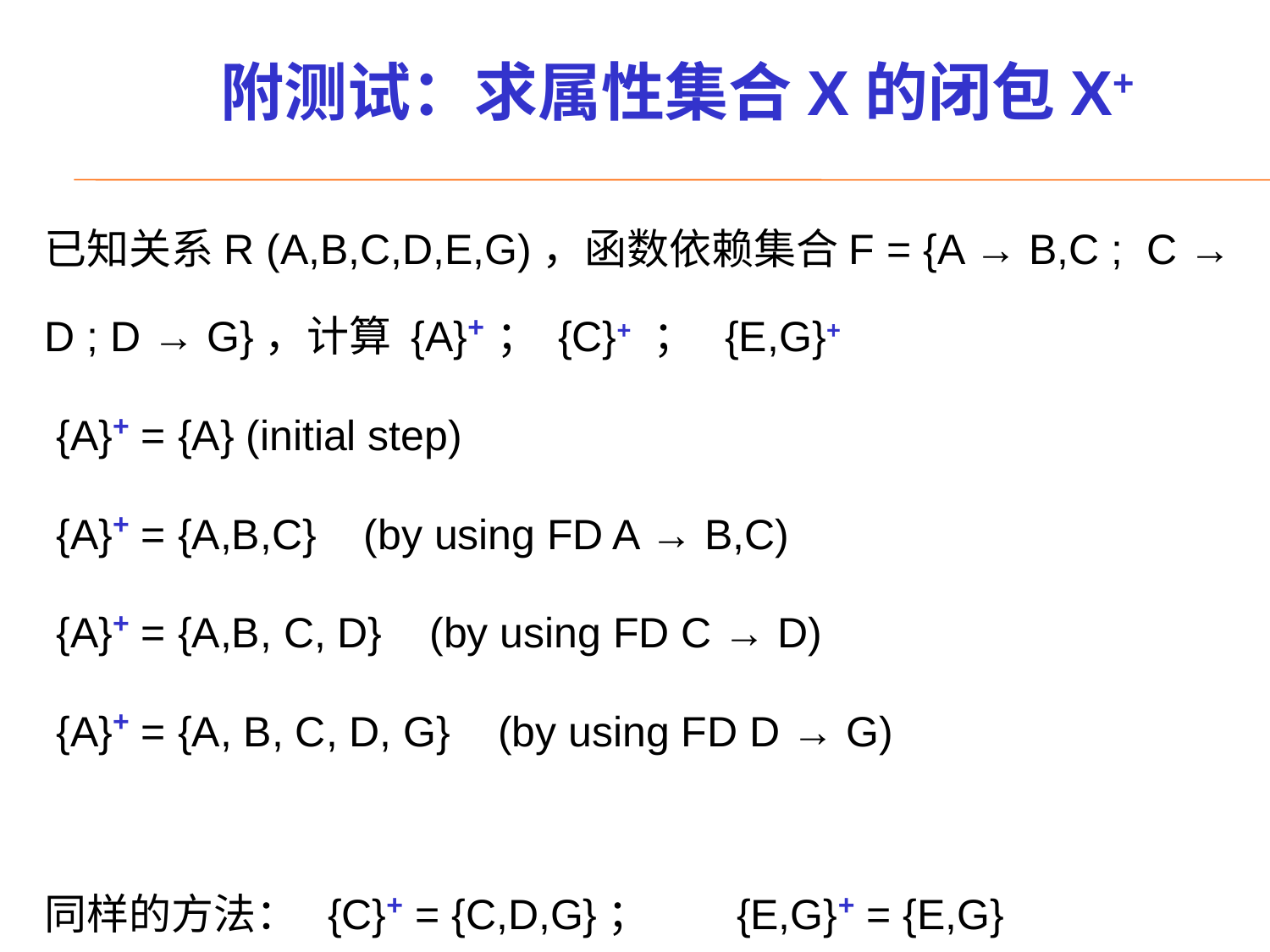

# 附测试：求属性集合X的闭包X+
已知关系R (A,B,C,D,E,G)，函数依赖集合F = {A → B,C ;  C → D ; D → G}，计算 {A}+； {C}+ ；  {E,G}+
 {A}+ = {A} (initial step)
 {A}+ = {A,B,C}    (by using FD A → B,C)
 {A}+ = {A,B, C, D}    (by using FD C → D)
 {A}+ = {A, B, C, D, G}    (by using FD D → G)

同样的方法：  {C}+ = {C,D,G}；        {E,G}+ = {E,G}